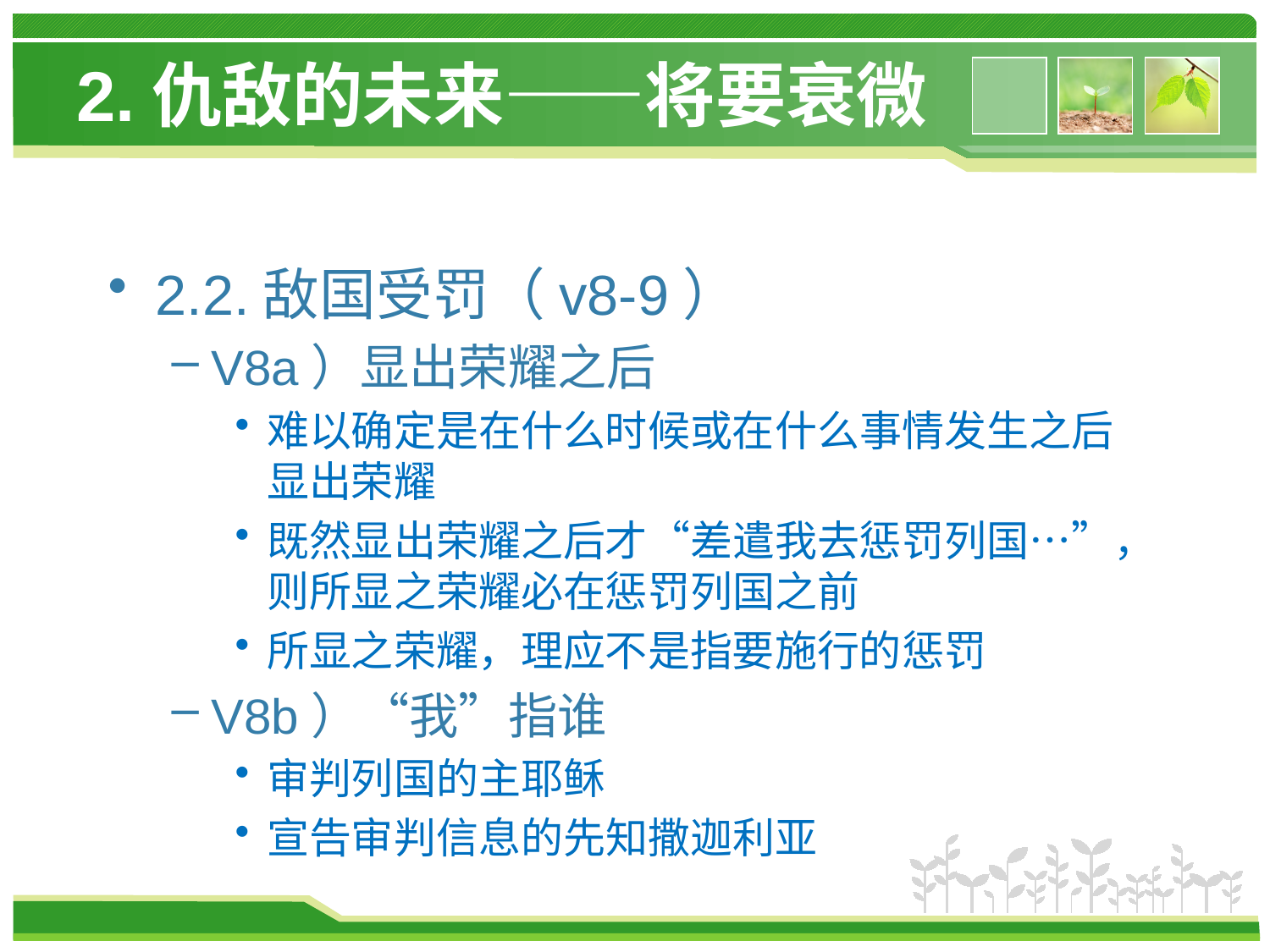

# 2.仇敌的未来——将要衰微
2.2.敌国受罚（v8-9）
V8a）显出荣耀之后
难以确定是在什么时候或在什么事情发生之后显出荣耀
既然显出荣耀之后才“差遣我去惩罚列国…”，则所显之荣耀必在惩罚列国之前
所显之荣耀，理应不是指要施行的惩罚
V8b）“我”指谁
审判列国的主耶稣
宣告审判信息的先知撒迦利亚